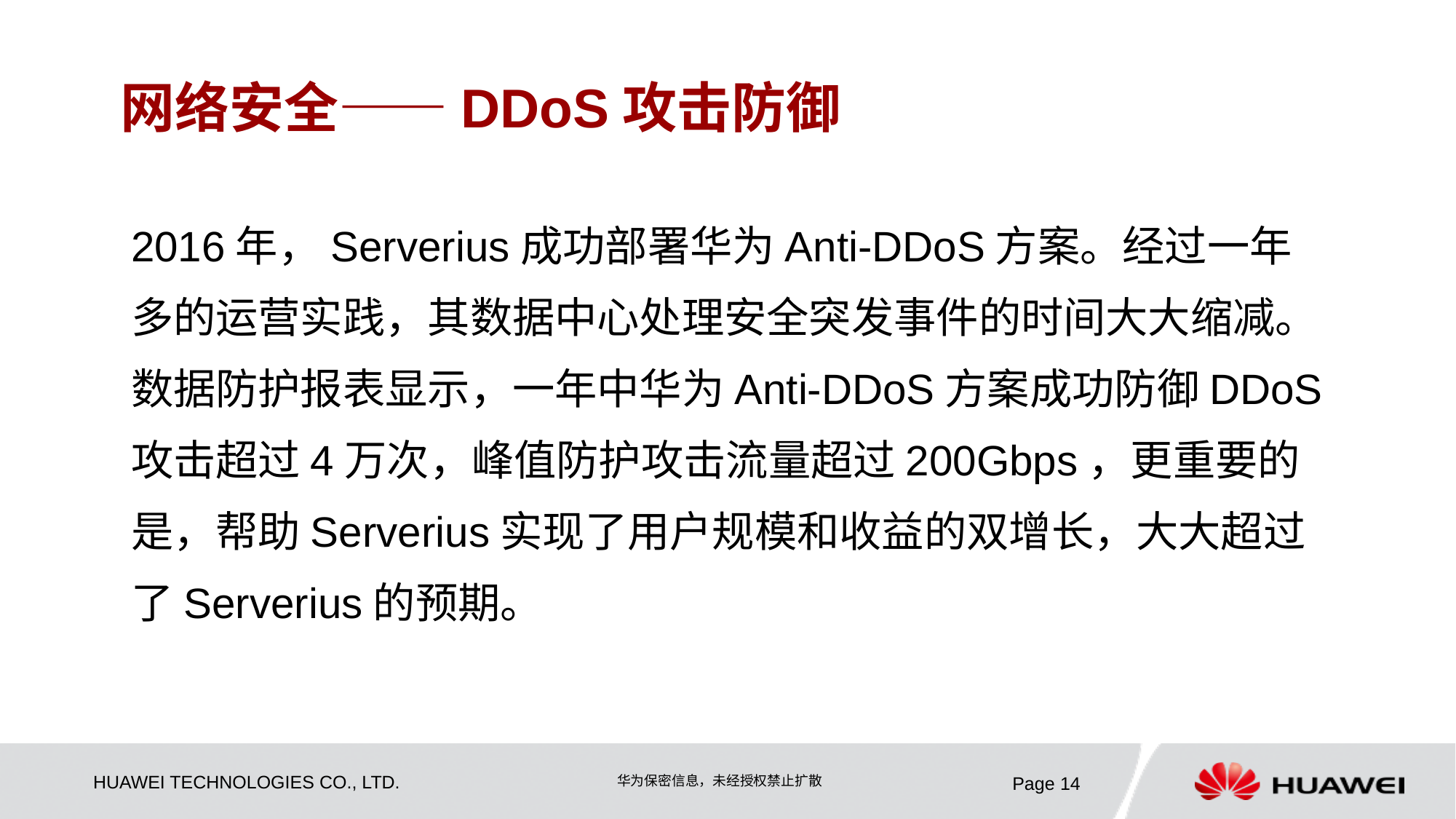

# 网络安全——DDoS攻击防御
2016年，Serverius成功部署华为Anti-DDoS方案。经过一年多的运营实践，其数据中心处理安全突发事件的时间大大缩减。数据防护报表显示，一年中华为Anti-DDoS方案成功防御DDoS攻击超过4万次，峰值防护攻击流量超过200Gbps，更重要的是，帮助Serverius实现了用户规模和收益的双增长，大大超过了Serverius的预期。